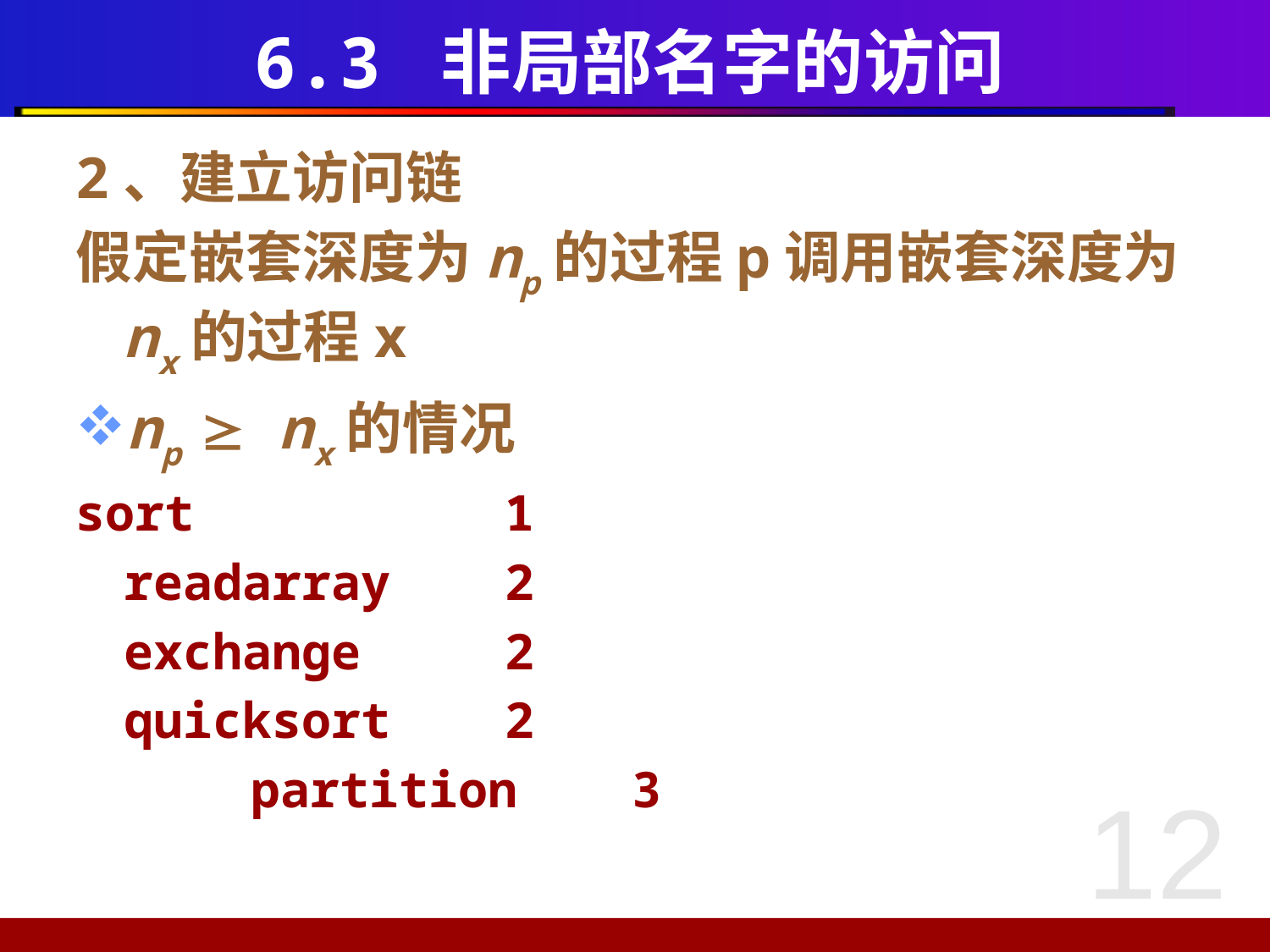

# 6.3 非局部名字的访问
2、建立访问链
假定嵌套深度为np的过程p调用嵌套深度为nx的过程x
np ≥ nx的情况
sort			1
	readarray	2
	exchange		2
	quicksort	2
		partition	3

12